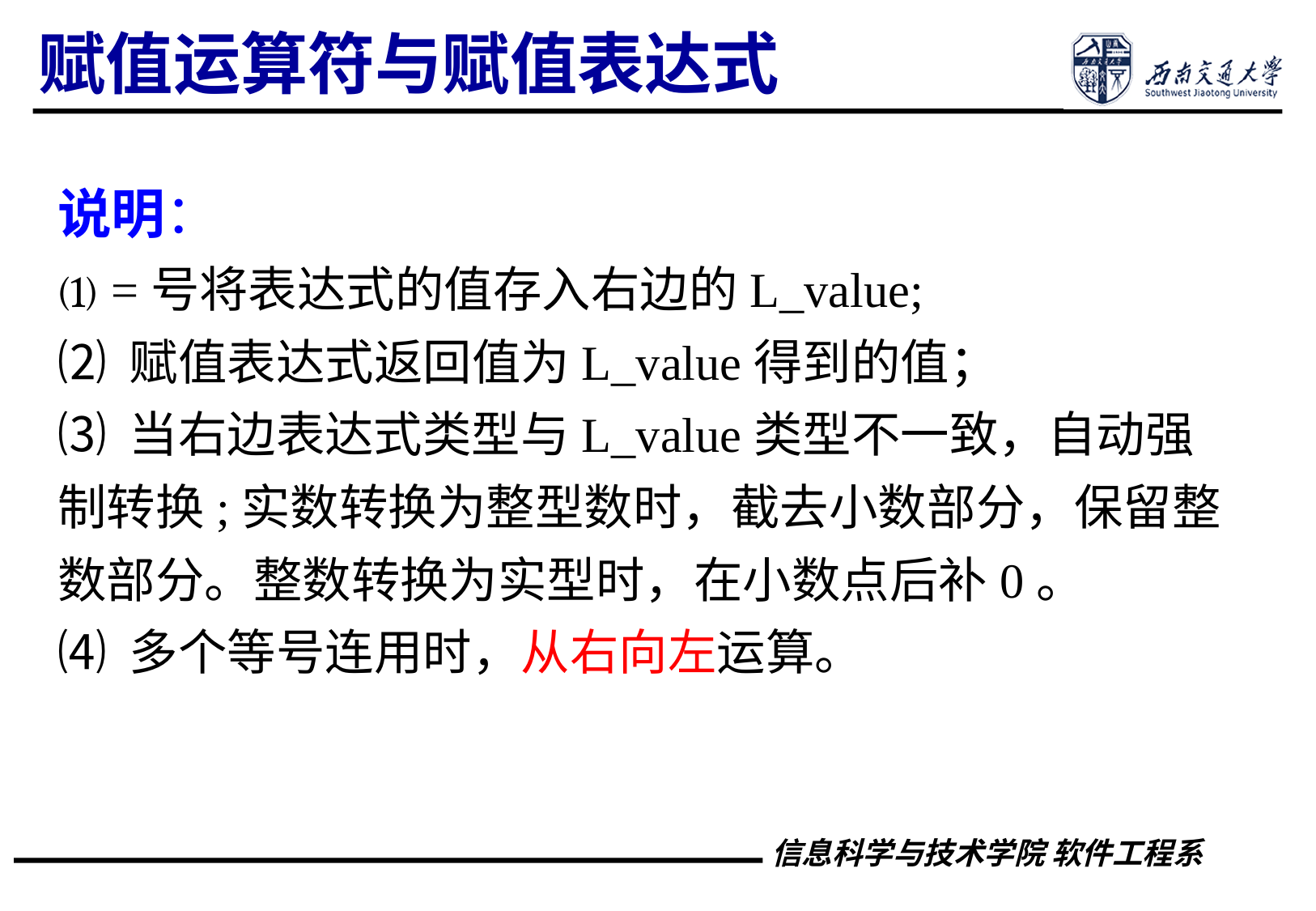

赋值运算符与赋值表达式
说明：
⑴ =号将表达式的值存入右边的L_value;
⑵ 赋值表达式返回值为L_value得到的值；
⑶ 当右边表达式类型与L_value类型不一致，自动强制转换;实数转换为整型数时，截去小数部分，保留整数部分。整数转换为实型时，在小数点后补0。
⑷ 多个等号连用时，从右向左运算。